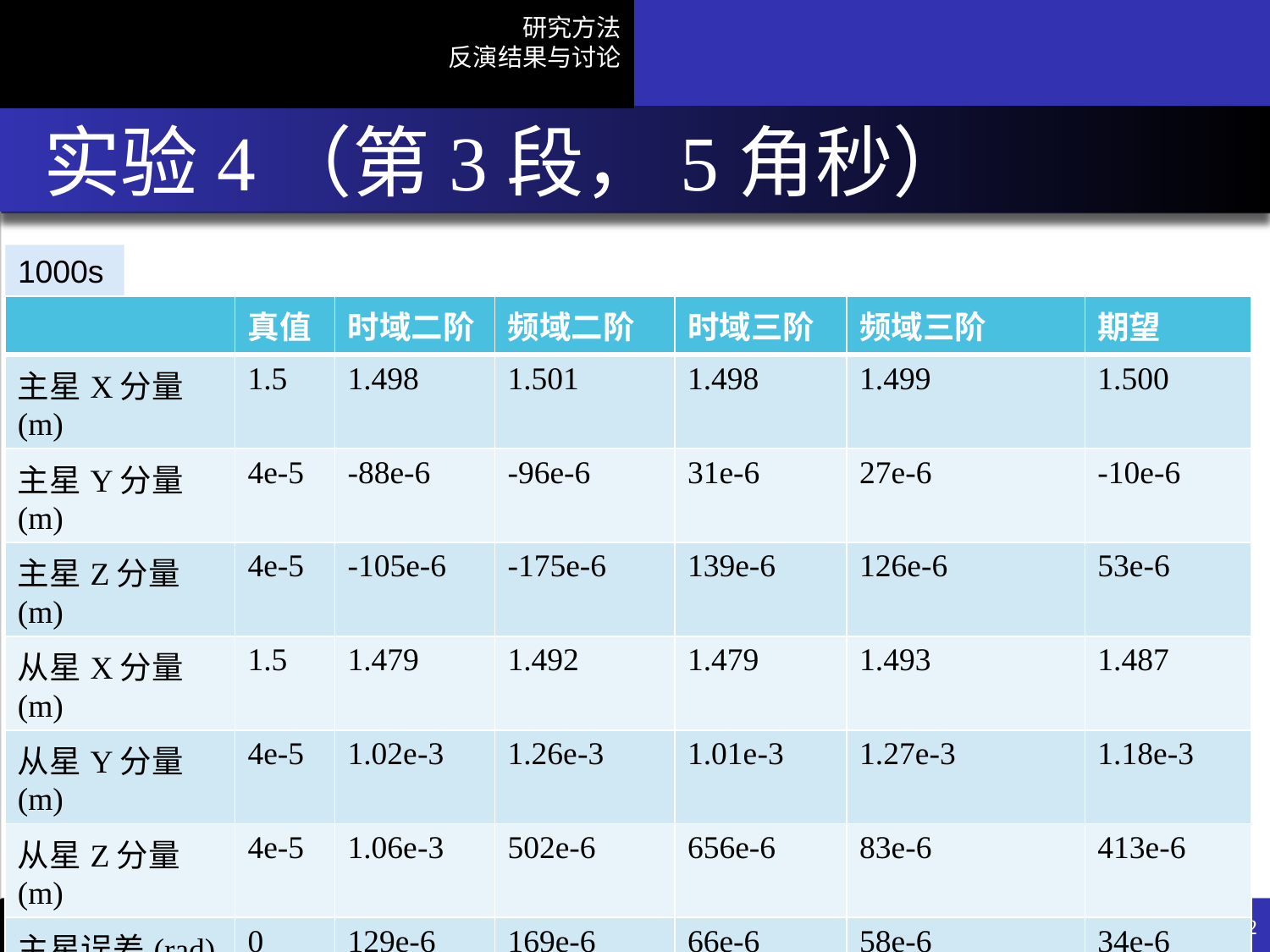

# 实验4（第3段，5角秒）
1000s
|  | 真值 | 时域二阶 | 频域二阶 | 时域三阶 | 频域三阶 | 期望 |
| --- | --- | --- | --- | --- | --- | --- |
| 主星X分量(m) | 1.5 | 1.498 | 1.501 | 1.498 | 1.499 | 1.500 |
| 主星Y分量(m) | 4e-5 | -88e-6 | -96e-6 | 31e-6 | 27e-6 | -10e-6 |
| 主星Z分量(m) | 4e-5 | -105e-6 | -175e-6 | 139e-6 | 126e-6 | 53e-6 |
| 从星X分量(m) | 1.5 | 1.479 | 1.492 | 1.479 | 1.493 | 1.487 |
| 从星Y分量(m) | 4e-5 | 1.02e-3 | 1.26e-3 | 1.01e-3 | 1.27e-3 | 1.18e-3 |
| 从星Z分量(m) | 4e-5 | 1.06e-3 | 502e-6 | 656e-6 | 83e-6 | 413e-6 |
| 主星误差(rad) | 0 | 129e-6 | 169e-6 | 66e-6 | 58e-6 | 34e-6 |
| 从星误差(rad) | 0 | 960e-6 | 875e-6 | 774e-6 | 827e-6 | 800e-6 |
| 主星是否达标 | Yes | Yes | Yes | Yes | Yes | Yes |
| 从星是否达标 | Yes | No | No | No | No | No |
低低卫卫跟踪重力卫星相位中心矢量反演
52